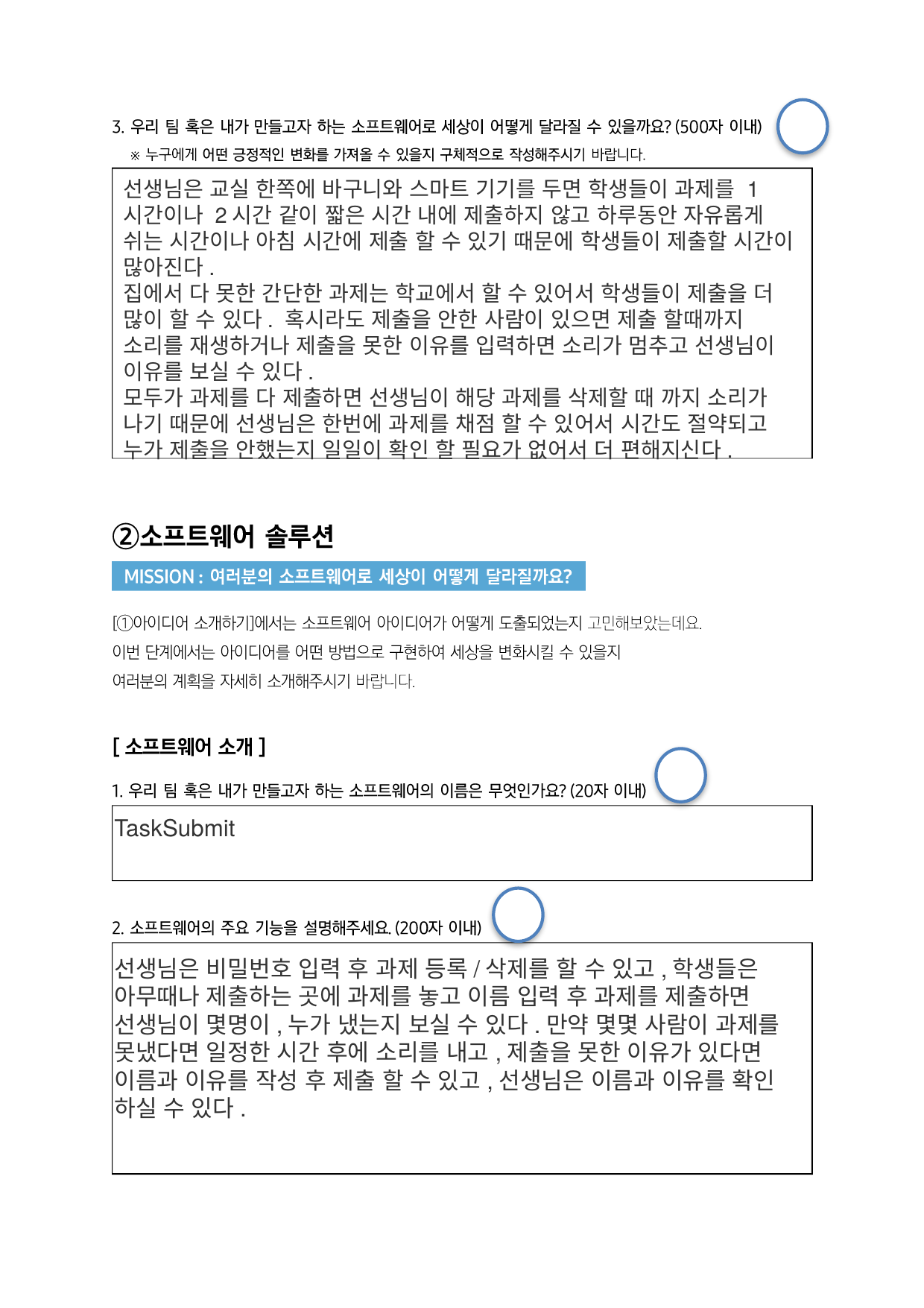

선생님은 교실 한쪽에 바구니와 스마트 기기를 두면 학생들이 과제를 1시간이나 2시간 같이 짧은 시간 내에 제출하지 않고 하루동안 자유롭게 쉬는 시간이나 아침 시간에 제출 할 수 있기 때문에 학생들이 제출할 시간이 많아진다.
집에서 다 못한 간단한 과제는 학교에서 할 수 있어서 학생들이 제출을 더 많이 할 수 있다. 혹시라도 제출을 안한 사람이 있으면 제출 할때까지 소리를 재생하거나 제출을 못한 이유를 입력하면 소리가 멈추고 선생님이 이유를 보실 수 있다.
모두가 과제를 다 제출하면 선생님이 해당 과제를 삭제할 때 까지 소리가 나기 때문에 선생님은 한번에 과제를 채점 할 수 있어서 시간도 절약되고 누가 제출을 안했는지 일일이 확인 할 필요가 없어서 더 편해지신다.

TaskSubmit

선생님은 비밀번호 입력 후 과제 등록/삭제를 할 수 있고,학생들은 아무때나 제출하는 곳에 과제를 놓고 이름 입력 후 과제를 제출하면 선생님이 몇명이,누가 냈는지 보실 수 있다.만약 몇몇 사람이 과제를 못냈다면 일정한 시간 후에 소리를 내고,제출을 못한 이유가 있다면 이름과 이유를 작성 후 제출 할 수 있고,선생님은 이름과 이유를 확인 하실 수 있다.